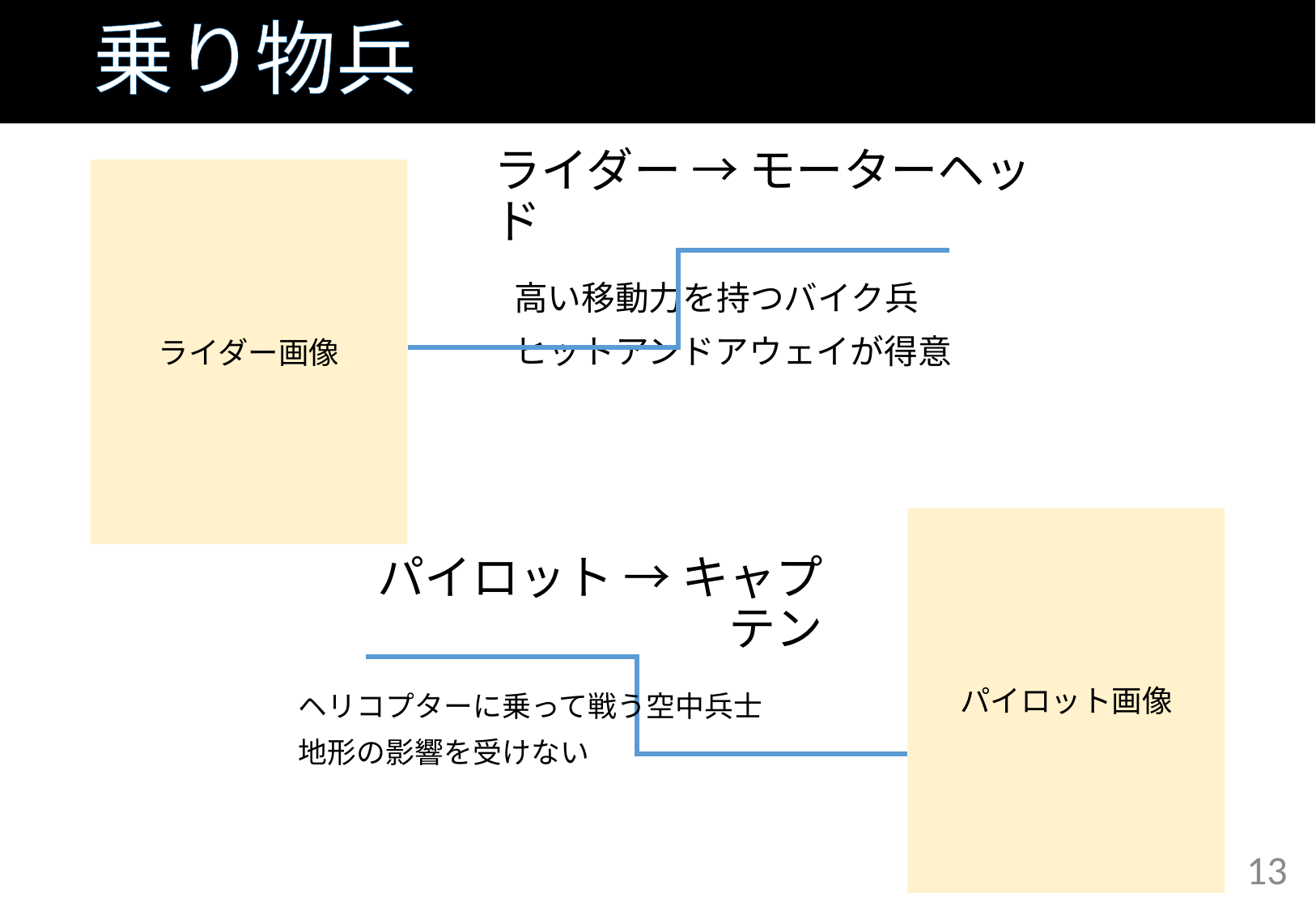

# 乗り物兵
ライダー → モーターヘッド
ライダー画像
高い移動力を持つバイク兵
ヒットアンドアウェイが得意
パイロット画像
パイロット → キャプテン
ヘリコプターに乗って戦う空中兵士
地形の影響を受けない
13